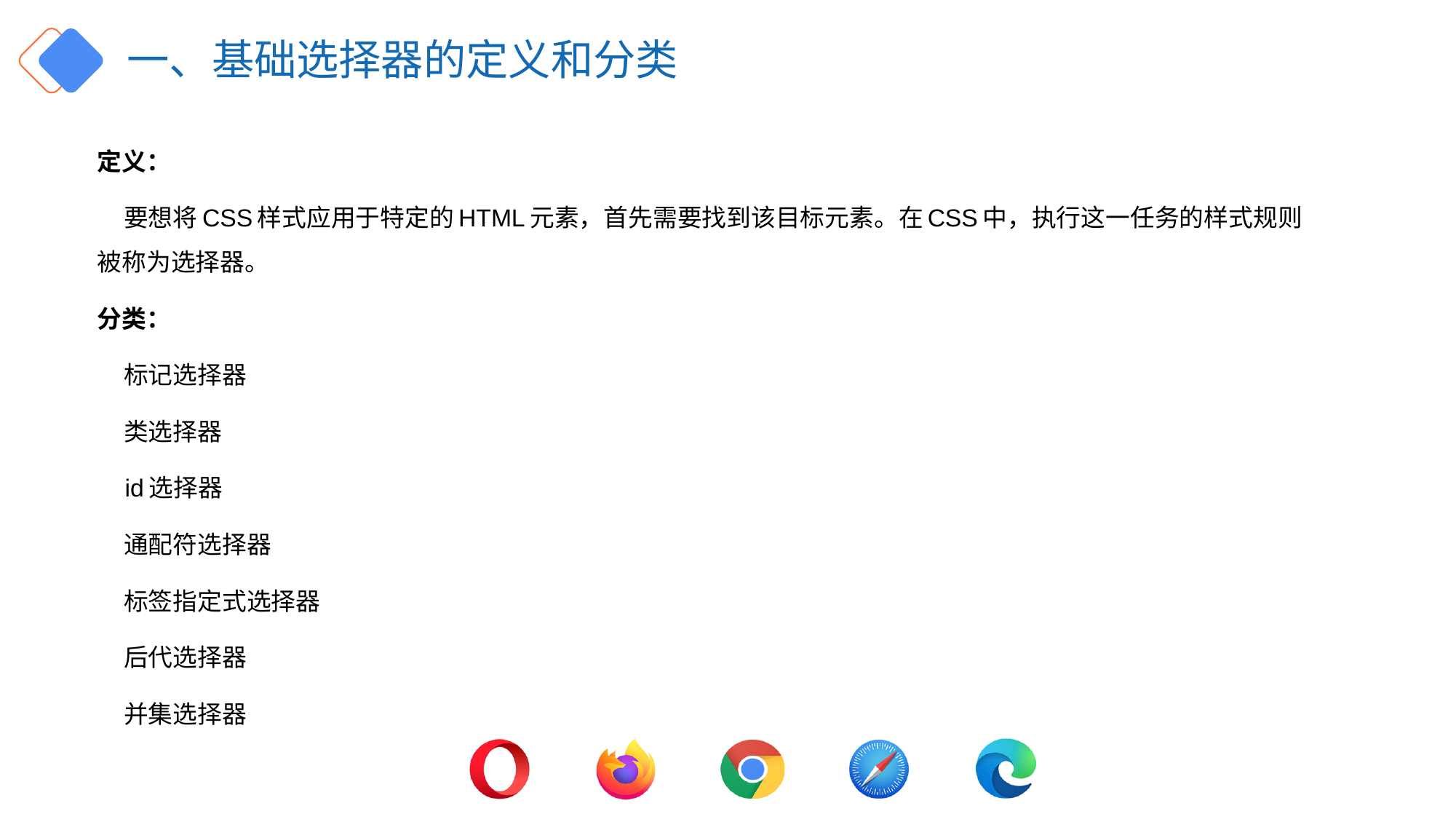

# 一、基础选择器的定义和分类
定义：
    要想将CSS样式应用于特定的HTML元素，首先需要找到该目标元素。在CSS中，执行这一任务的样式规则被称为选择器。
分类：
    标记选择器
    类选择器
    id选择器
    通配符选择器
    标签指定式选择器
    后代选择器
    并集选择器